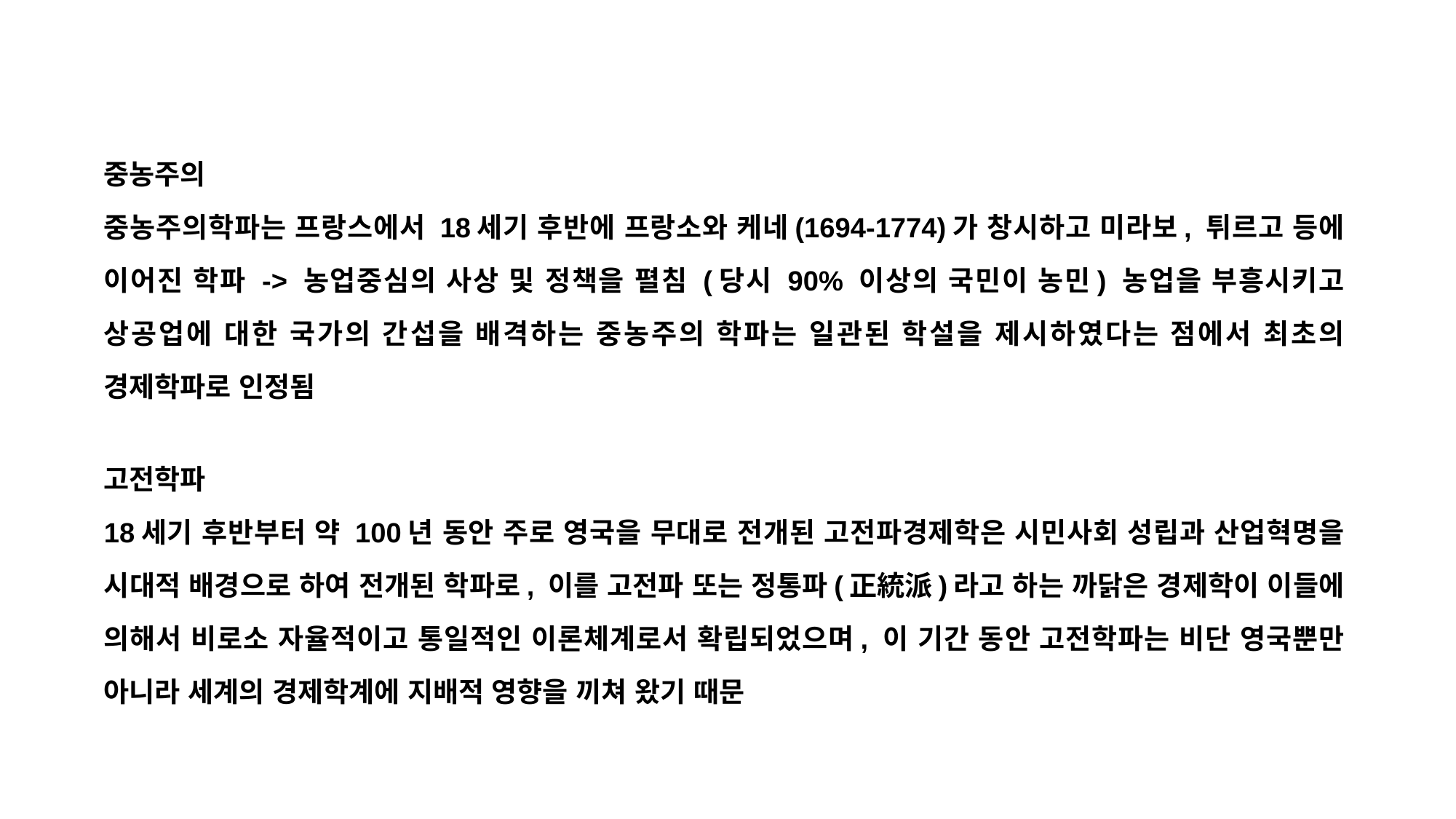

중농주의
중농주의학파는 프랑스에서 18세기 후반에 프랑소와 케네(1694-1774)가 창시하고 미라보, 튀르고 등에 이어진 학파 -> 농업중심의 사상 및 정책을 펼침 (당시 90% 이상의 국민이 농민) 농업을 부흥시키고 상공업에 대한 국가의 간섭을 배격하는 중농주의 학파는 일관된 학설을 제시하였다는 점에서 최초의 경제학파로 인정됨

고전학파
18세기 후반부터 약 100년 동안 주로 영국을 무대로 전개된 고전파경제학은 시민사회 성립과 산업혁명을 시대적 배경으로 하여 전개된 학파로, 이를 고전파 또는 정통파(正統派)라고 하는 까닭은 경제학이 이들에 의해서 비로소 자율적이고 통일적인 이론체계로서 확립되었으며, 이 기간 동안 고전학파는 비단 영국뿐만 아니라 세계의 경제학계에 지배적 영향을 끼쳐 왔기 때문